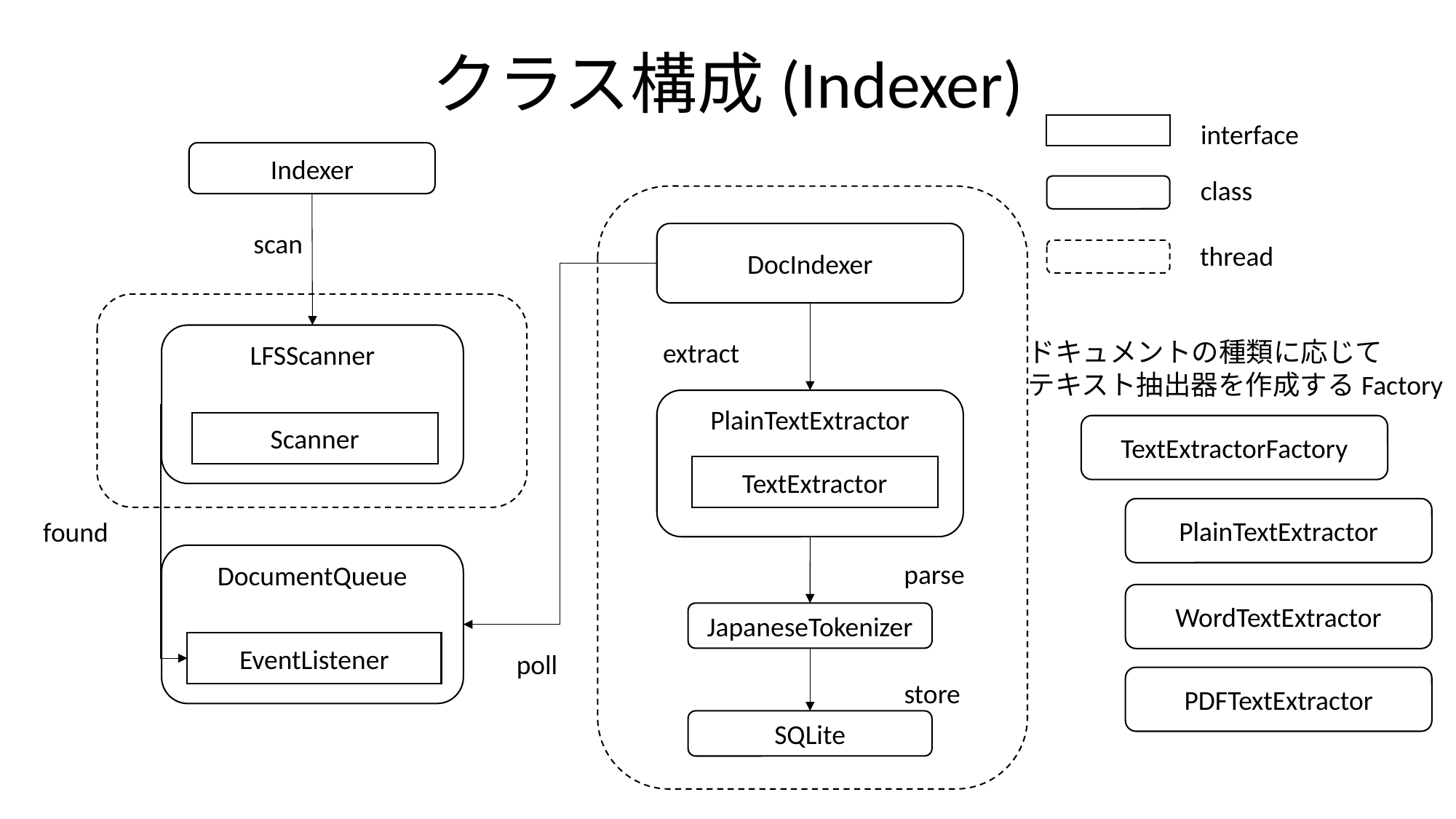

# クラス構成(Indexer)
interface

Indexer
class

scan
DocIndexer
thread

LFSScanner
ドキュメントの種類に応じて
テキスト抽出器を作成するFactory
extract
PlainTextExtractor
Scanner
TextExtractorFactory
TextExtractor
PlainTextExtractor
found
DocumentQueue
parse
WordTextExtractor
JapaneseTokenizer
EventListener
poll
PDFTextExtractor
store
SQLite